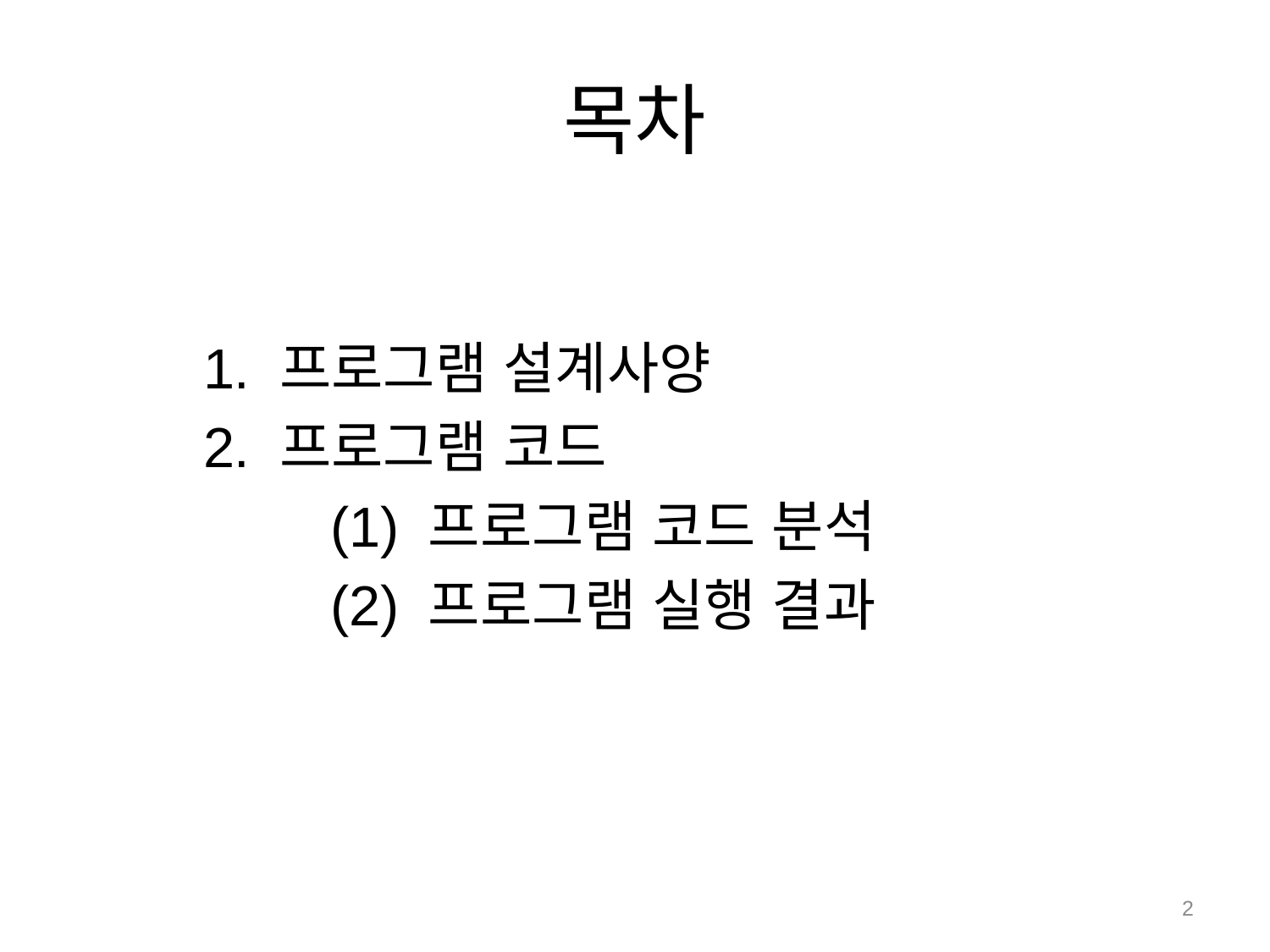

# 목차
	1. 프로그램 설계사양
	2. 프로그램 코드
		(1) 프로그램 코드 분석
		(2) 프로그램 실행 결과
2